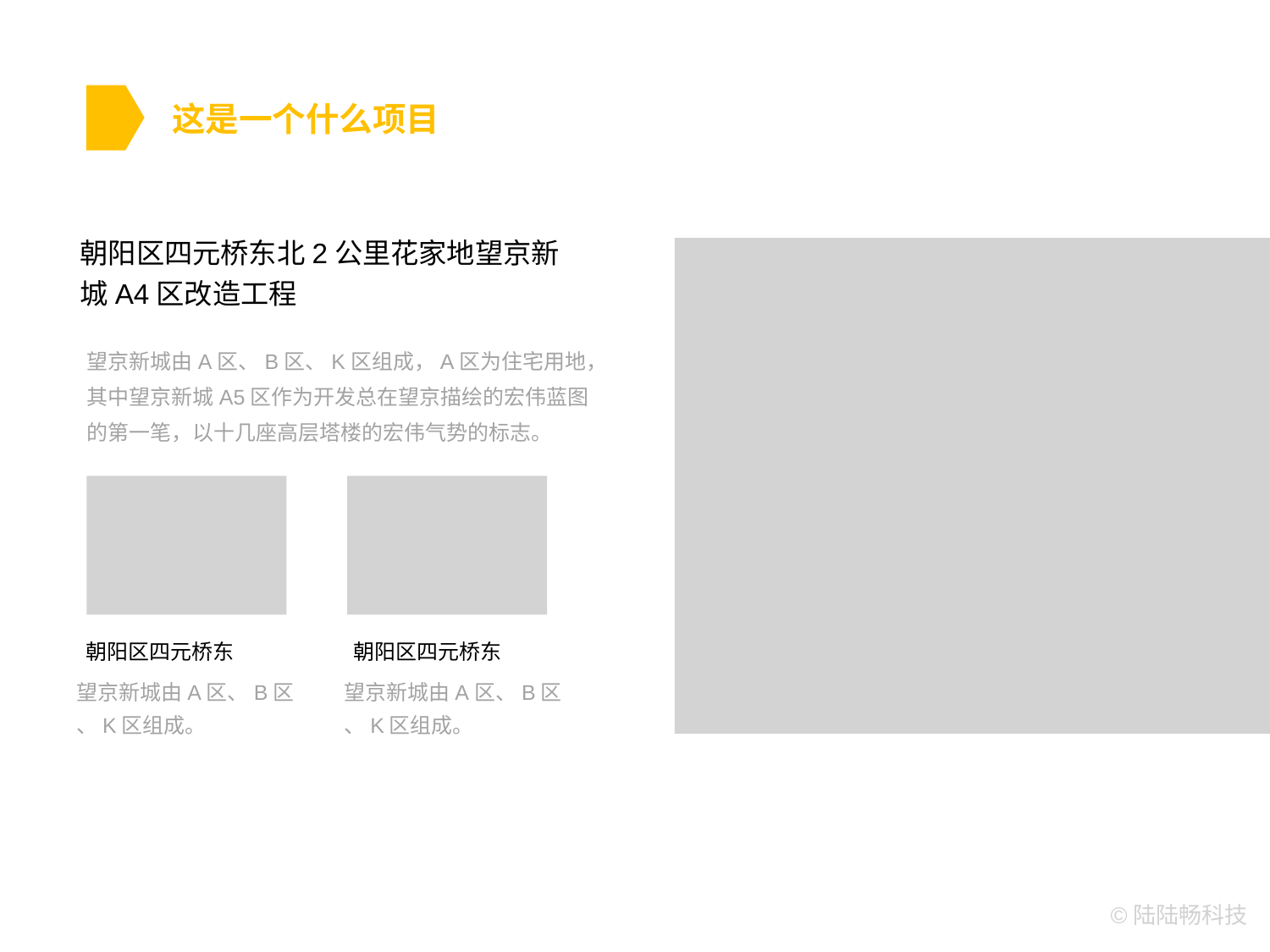

这是一个什么项目
朝阳区四元桥东北2公里花家地望京新
城A4区改造工程

望京新城由A区、B区、K区组成，A区为住宅用地，其中望京新城A5区作为开发总在望京描绘的宏伟蓝图的第一笔，以十几座高层塔楼的宏伟气势的标志。

朝阳区四元桥东
朝阳区四元桥东
望京新城由A区、B区
、K区组成。
望京新城由A区、B区
、K区组成。
©陆陆畅科技